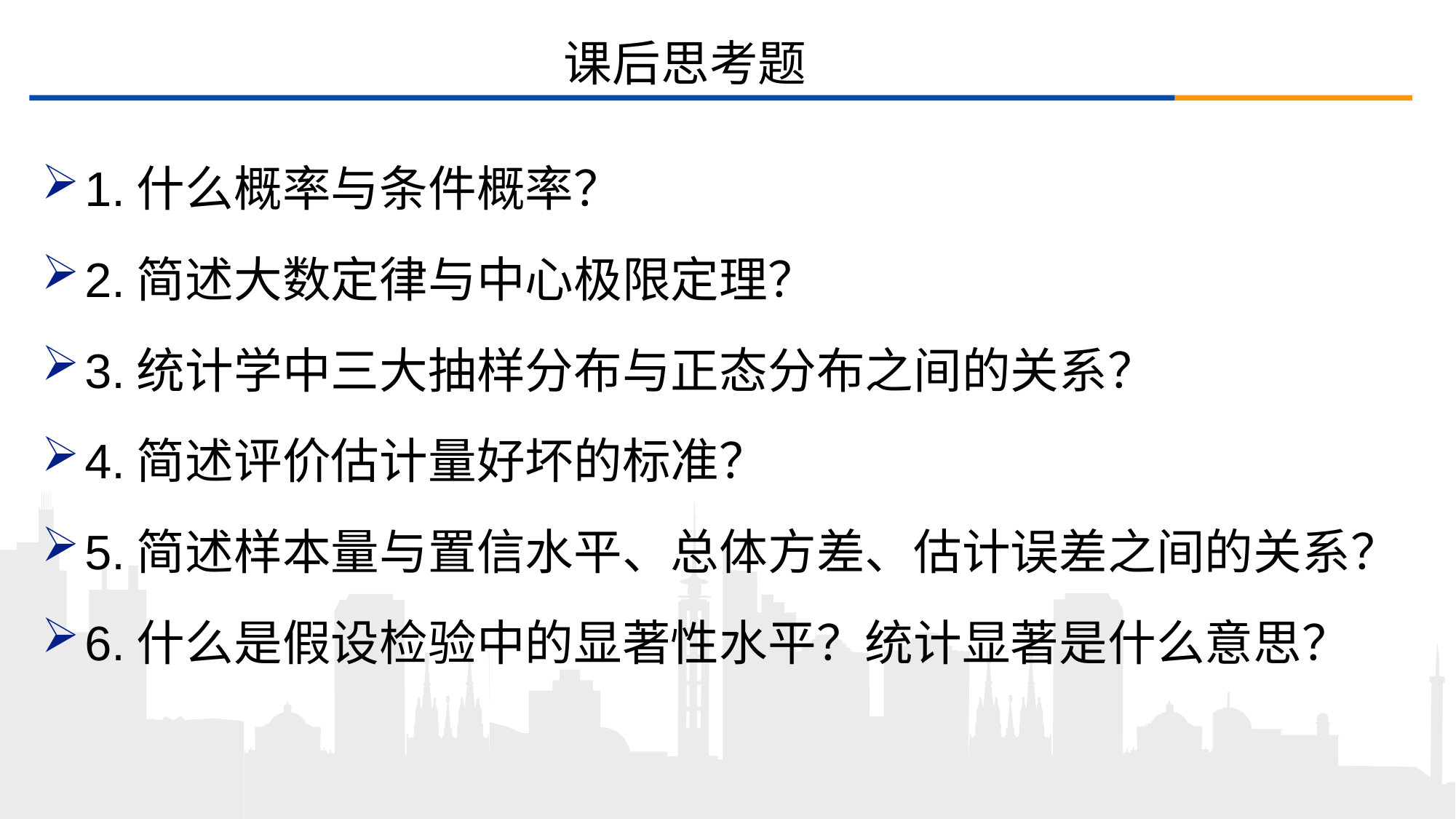

# 课后思考题
1.什么概率与条件概率？
2.简述大数定律与中心极限定理？
3.统计学中三大抽样分布与正态分布之间的关系？
4.简述评价估计量好坏的标准？
5.简述样本量与置信水平、总体方差、估计误差之间的关系？
6.什么是假设检验中的显著性水平？统计显著是什么意思？